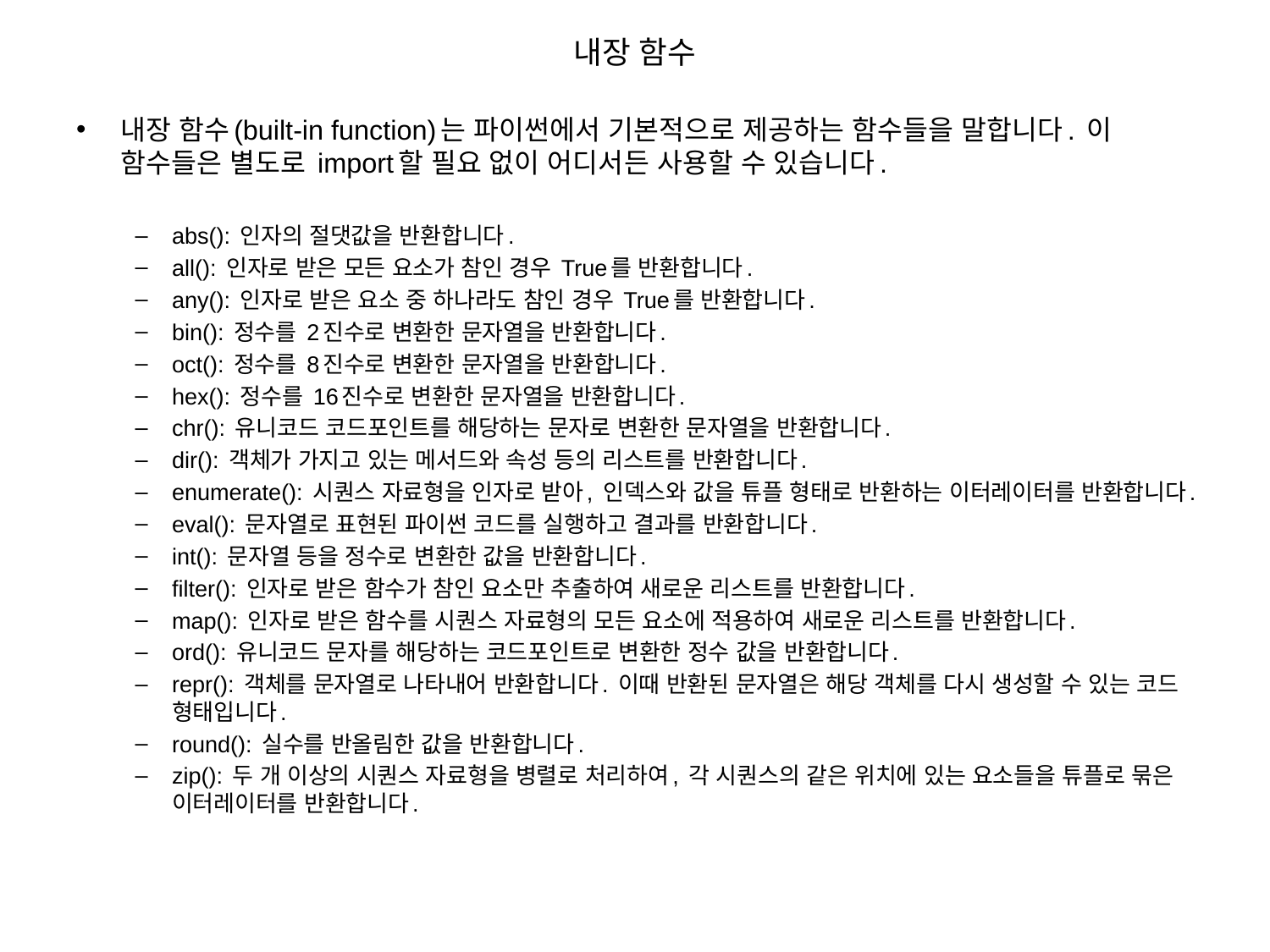

# 내장 함수
내장 함수(built-in function)는 파이썬에서 기본적으로 제공하는 함수들을 말합니다. 이 함수들은 별도로 import할 필요 없이 어디서든 사용할 수 있습니다.

abs(): 인자의 절댓값을 반환합니다.
all(): 인자로 받은 모든 요소가 참인 경우 True를 반환합니다.
any(): 인자로 받은 요소 중 하나라도 참인 경우 True를 반환합니다.
bin(): 정수를 2진수로 변환한 문자열을 반환합니다.
oct(): 정수를 8진수로 변환한 문자열을 반환합니다.
hex(): 정수를 16진수로 변환한 문자열을 반환합니다.
chr(): 유니코드 코드포인트를 해당하는 문자로 변환한 문자열을 반환합니다.
dir(): 객체가 가지고 있는 메서드와 속성 등의 리스트를 반환합니다.
enumerate(): 시퀀스 자료형을 인자로 받아, 인덱스와 값을 튜플 형태로 반환하는 이터레이터를 반환합니다.
eval(): 문자열로 표현된 파이썬 코드를 실행하고 결과를 반환합니다.
int(): 문자열 등을 정수로 변환한 값을 반환합니다.
filter(): 인자로 받은 함수가 참인 요소만 추출하여 새로운 리스트를 반환합니다.
map(): 인자로 받은 함수를 시퀀스 자료형의 모든 요소에 적용하여 새로운 리스트를 반환합니다.
ord(): 유니코드 문자를 해당하는 코드포인트로 변환한 정수 값을 반환합니다.
repr(): 객체를 문자열로 나타내어 반환합니다. 이때 반환된 문자열은 해당 객체를 다시 생성할 수 있는 코드 형태입니다.
round(): 실수를 반올림한 값을 반환합니다.
zip(): 두 개 이상의 시퀀스 자료형을 병렬로 처리하여, 각 시퀀스의 같은 위치에 있는 요소들을 튜플로 묶은 이터레이터를 반환합니다.